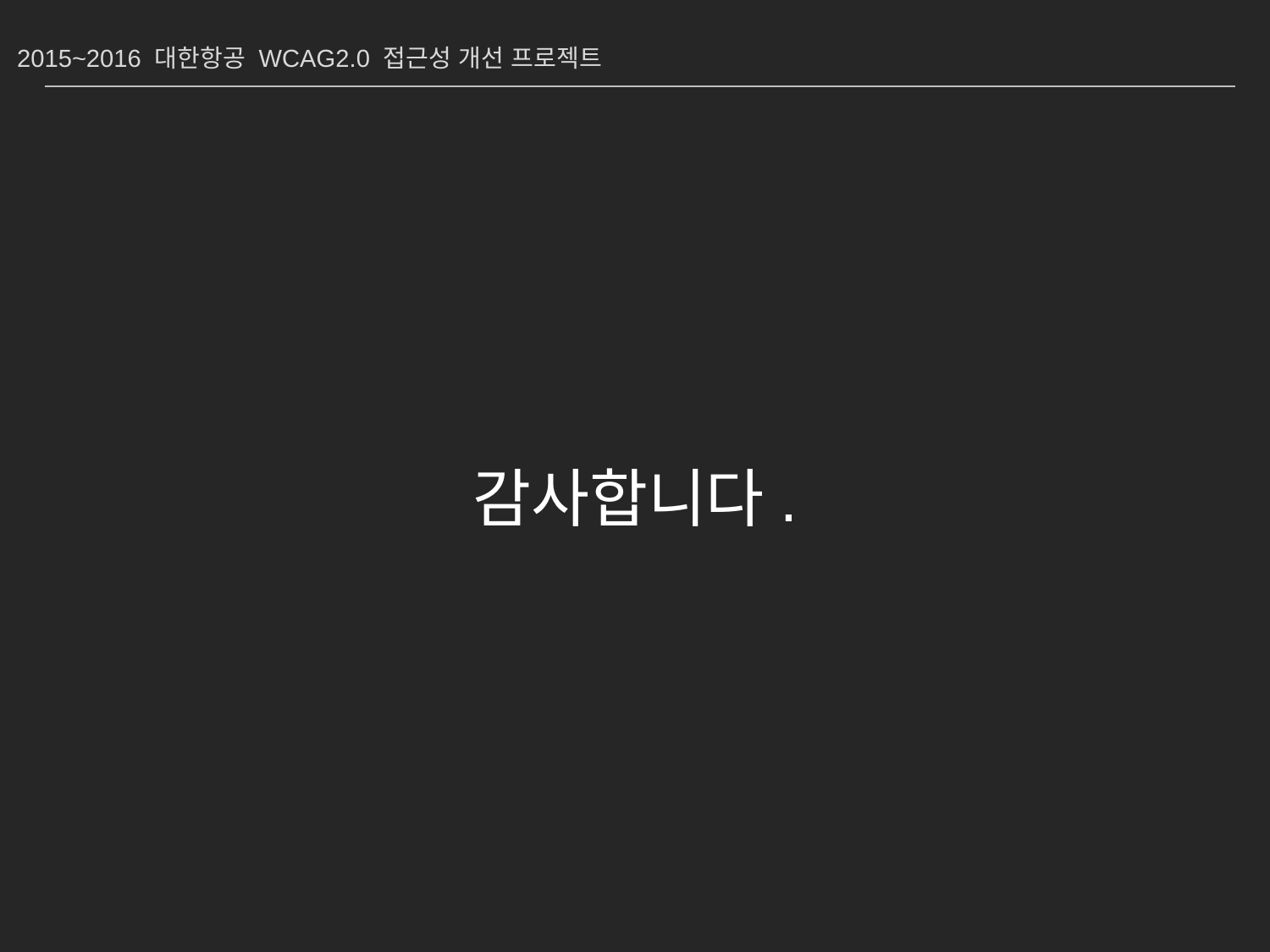

2015~2016 대한항공 WCAG2.0 접근성 개선 프로젝트
감사합니다.